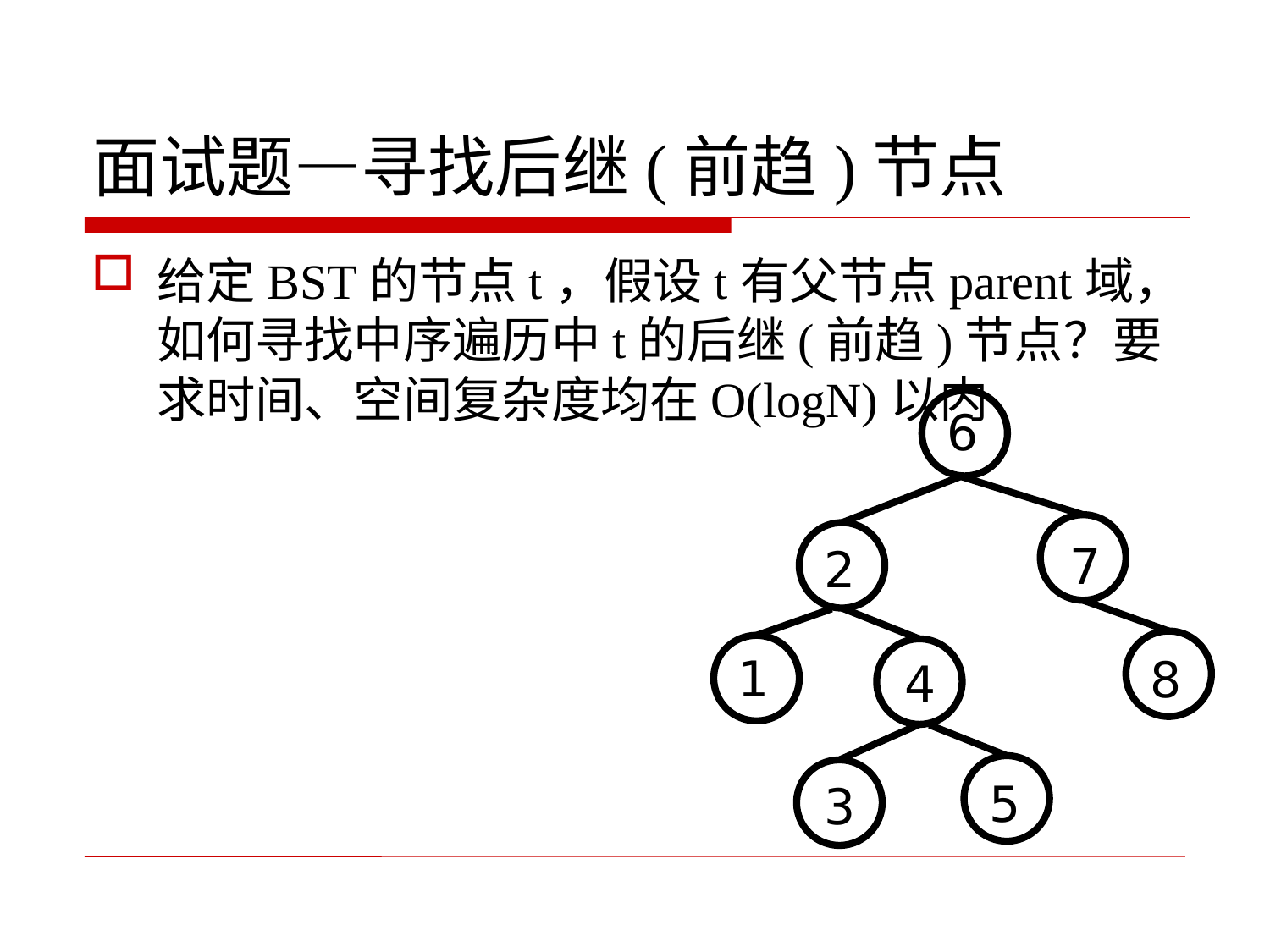

# 面试题—寻找后继(前趋)节点
给定BST的节点t，假设t有父节点parent域，如何寻找中序遍历中t的后继(前趋)节点？要求时间、空间复杂度均在O(logN)以内

6

7

2

8

1

4

5
3